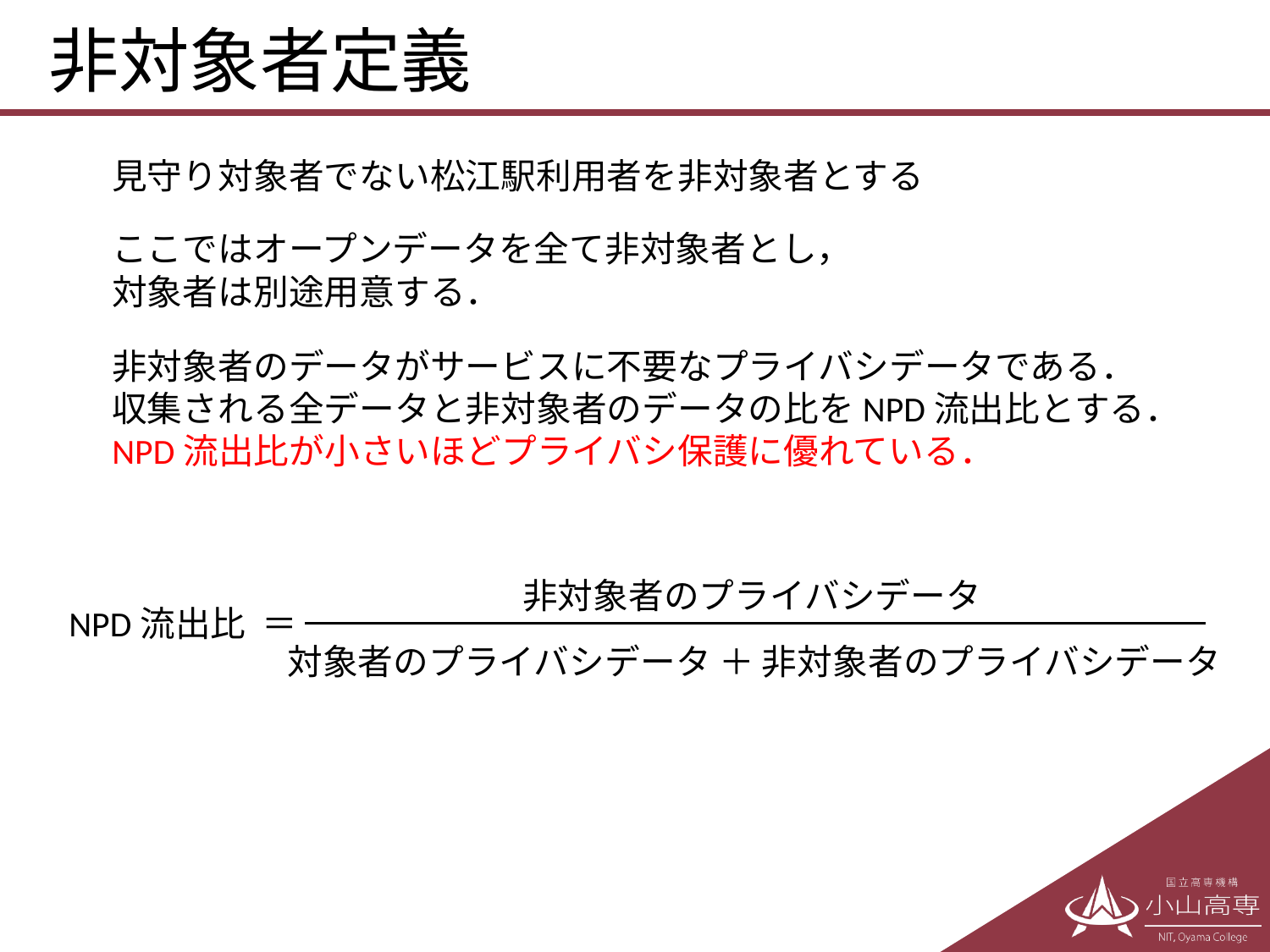

# 非対象者定義
見守り対象者でない松江駅利用者を非対象者とする
ここではオープンデータを全て非対象者とし，
対象者は別途用意する．
非対象者のデータがサービスに不要なプライバシデータである．
収集される全データと非対象者のデータの比をNPD流出比とする．
NPD流出比が小さいほどプライバシ保護に優れている．
非対象者のプライバシデータ
NPD流出比  ＝
対象者のプライバシデータ ＋ 非対象者のプライバシデータ